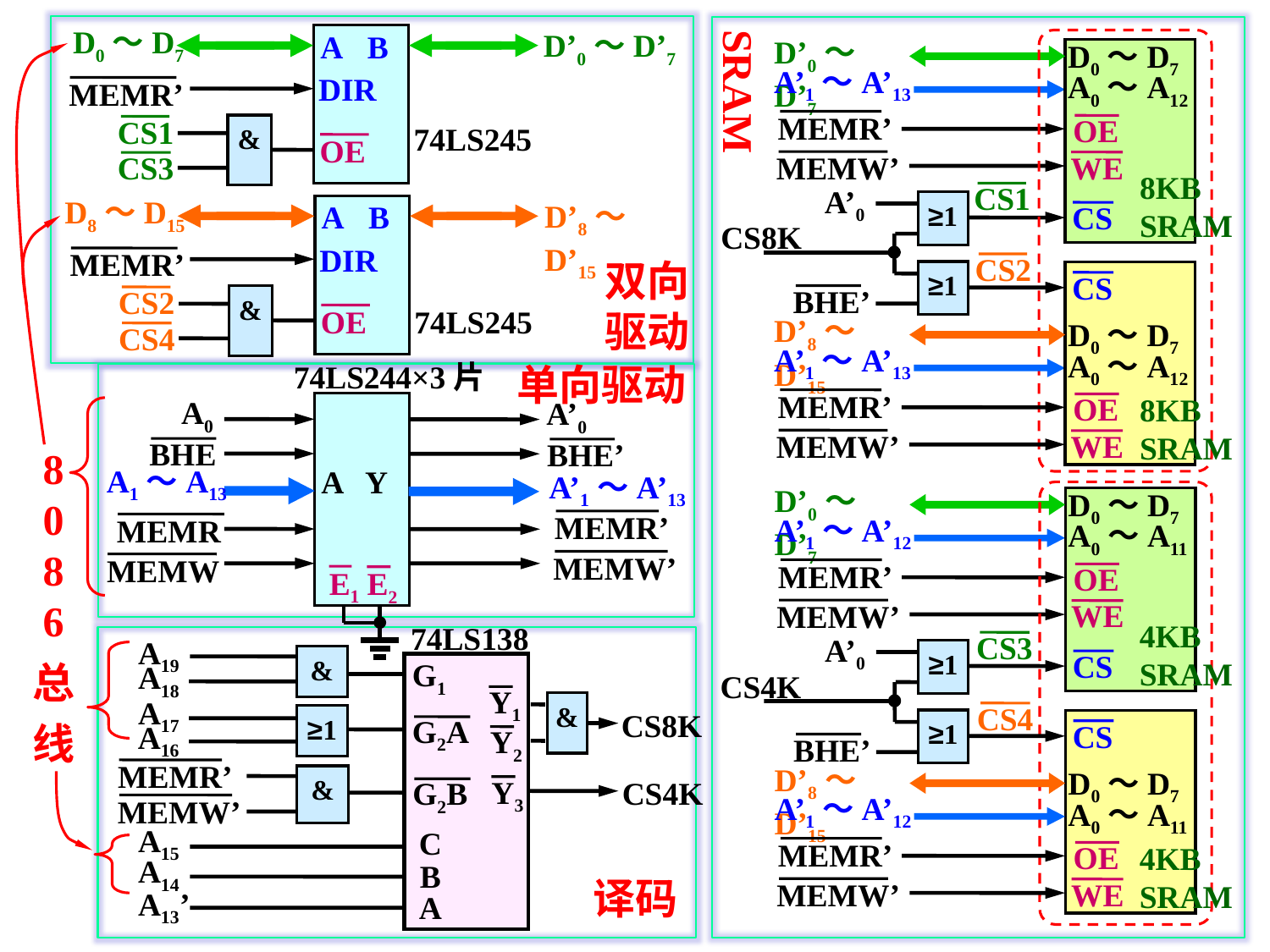

D0～D7

D’0～D’7
A   B

D’0～D’7

D0～D7

A’1～A’13
A0～A12
DIR
MEMR’

SRAM

MEMR’
OE
CS1

&

74LS245
OE

WE
CS3

MEMW’

8KB
SRAM

CS1

A’0
D8～D15
D’8～D’15
A   B
≥1
CS

CS8K

DIR
MEMR’

CS2

双向驱动

≥1

CS

BHE’
CS2

&

OE
74LS245

D’8～D’15

D0～D7
CS4

A’1～A’13

A0～A12
74LS244×3片
单向驱动

MEMR’
OE
8KB
SRAM
A0
A’0

WE
MEMW’
BHE

BHE’

8
0
8
6
总
线

A1～A13
A   Y
A’1～A’13
D’0～D’7

D0～D7

MEMR’

A’1～A’12
MEMR

A0～A11

MEMW’

MEMW

MEMR’
OE
E1

E2

WE
MEMW’

4KB
SRAM
74LS138

CS3

A’0
A19

≥1
CS

&
G1

A18

CS4K

Y1

A17

CS4

&

CS8K

≥1
G2A

≥1

CS
A16
Y2

BHE’

MEMR’

D’8～D’15
D0～D7
&
Y3
CS4K
G2B

A’1～A’12
MEMW’

A0～A11

A15
C
MEMR’
OE
4KB
SRAM

A14

B

译码
WE
MEMW’

A13’

A